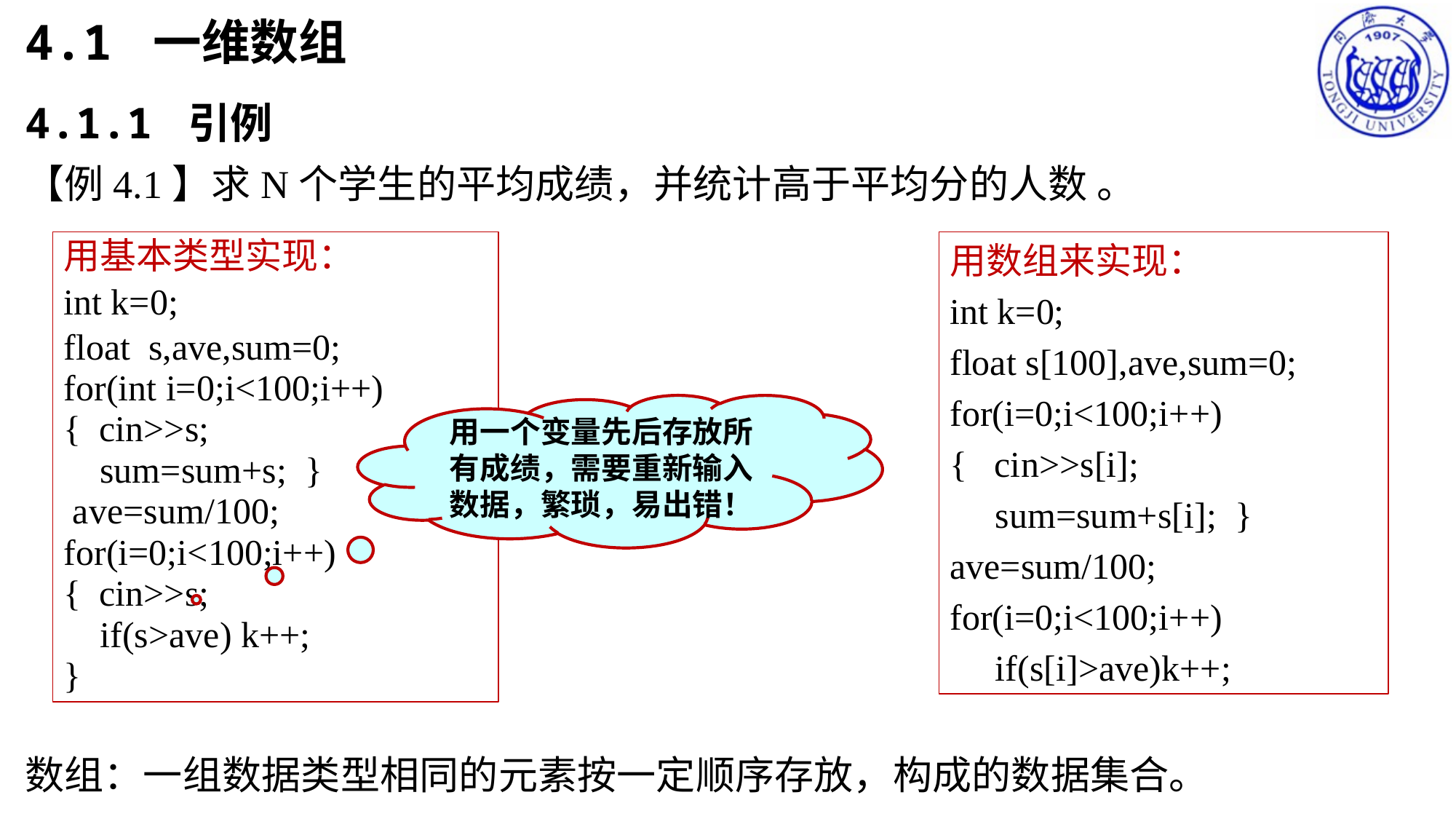

# 4.1 一维数组
4.1.1 引例
【例4.1】求N个学生的平均成绩，并统计高于平均分的人数 。
用基本类型实现：
int k=0;
float  s,ave,sum=0;
for(int i=0;i<100;i++)
{  cin>>s;
    sum=sum+s;  }
 ave=sum/100;
for(i=0;i<100;i++)
{  cin>>s;
    if(s>ave) k++;
}
用数组来实现：
int k=0;
float s[100],ave,sum=0;
for(i=0;i<100;i++)
{   cin>>s[i];
     sum=sum+s[i];  }
ave=sum/100;
for(i=0;i<100;i++)
     if(s[i]>ave)k++;
用一个变量先后存放所有成绩，需要重新输入数据，繁琐，易出错！
数组：一组数据类型相同的元素按一定顺序存放，构成的数据集合。